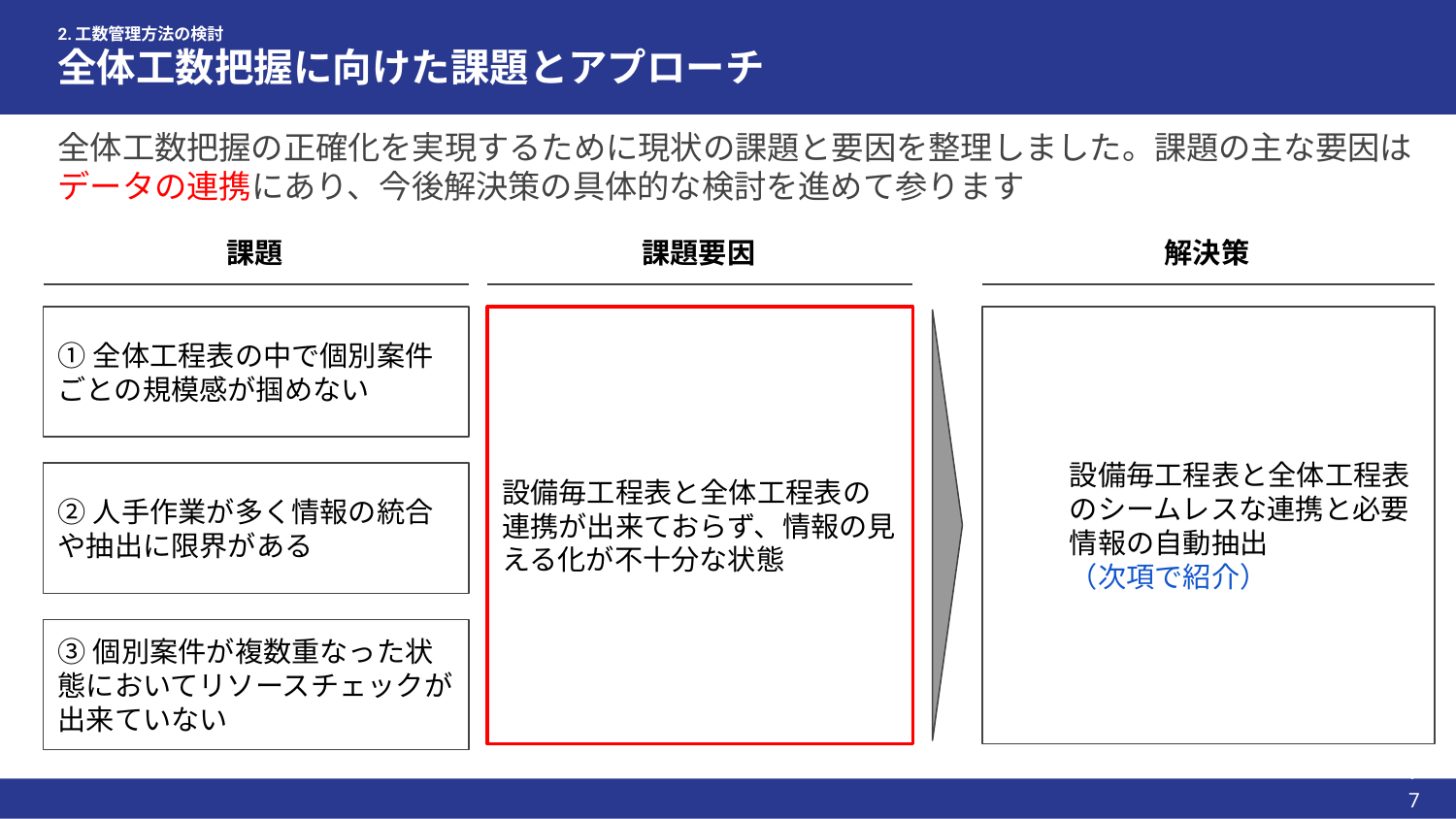

# 2.工数管理方法の検討
全体工数把握に向けた課題とアプローチ
全体工数把握の正確化を実現するために現状の課題と要因を整理しました。課題の主な要因はデータの連携にあり、今後解決策の具体的な検討を進めて参ります
課題
課題要因
解決策
①全体工程表の中で個別案件ごとの規模感が掴めない
設備毎工程表と全体工程表のシームレスな連携と必要情報の自動抽出
（次項で紹介）
設備毎工程表と全体工程表の連携が出来ておらず、情報の見える化が不十分な状態
②人手作業が多く情報の統合や抽出に限界がある

③個別案件が複数重なった状態においてリソースチェックが出来ていない
7
7